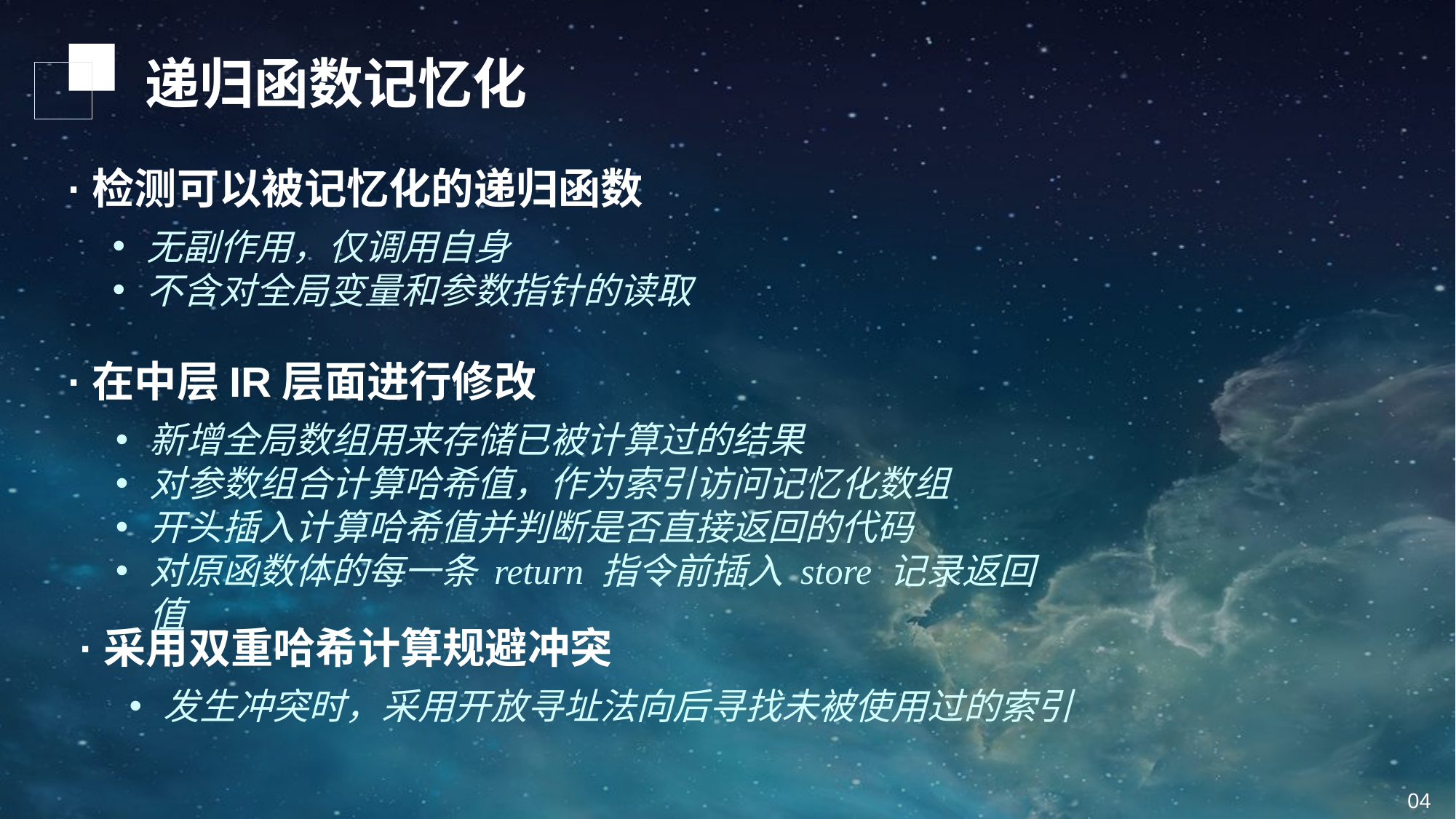

递归函数记忆化

·检测可以被记忆化的递归函数
无副作用，仅调用自身
不含对全局变量和参数指针的读取
·在中层IR层面进行修改
新增全局数组用来存储已被计算过的结果
对参数组合计算哈希值，作为索引访问记忆化数组
开头插入计算哈希值并判断是否直接返回的代码
对原函数体的每一条 return 指令前插入 store 记录返回值
·采用双重哈希计算规避冲突
发生冲突时，采用开放寻址法向后寻找未被使用过的索引
04